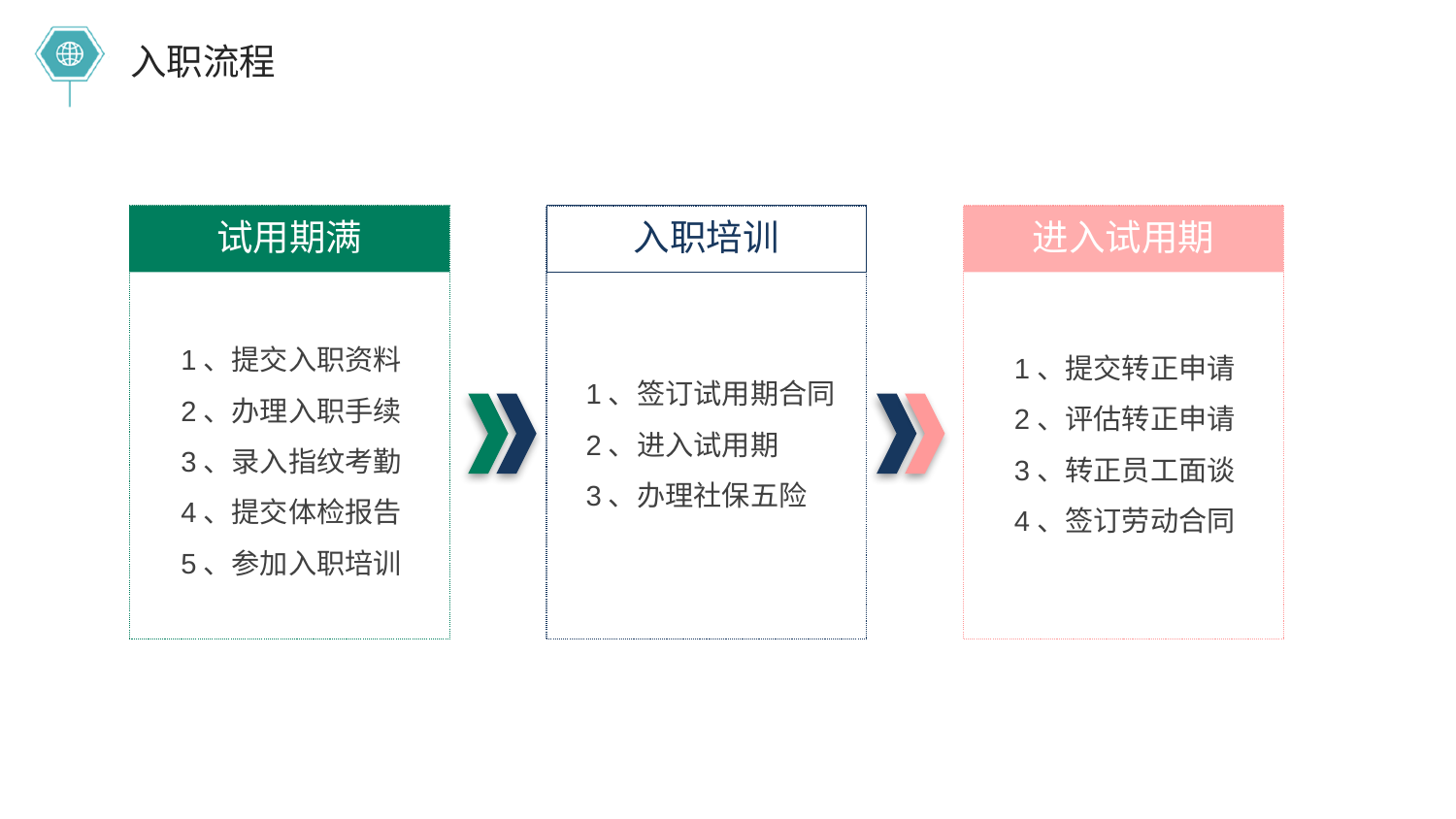

入职流程
试用期满
入职培训
进入试用期

1、提交入职资料
2、办理入职手续
3、录入指纹考勤
4、提交体检报告
5、参加入职培训

1、签订试用期合同
2、进入试用期
3、办理社保五险

1、提交转正申请
2、评估转正申请
3、转正员工面谈
4、签订劳动合同